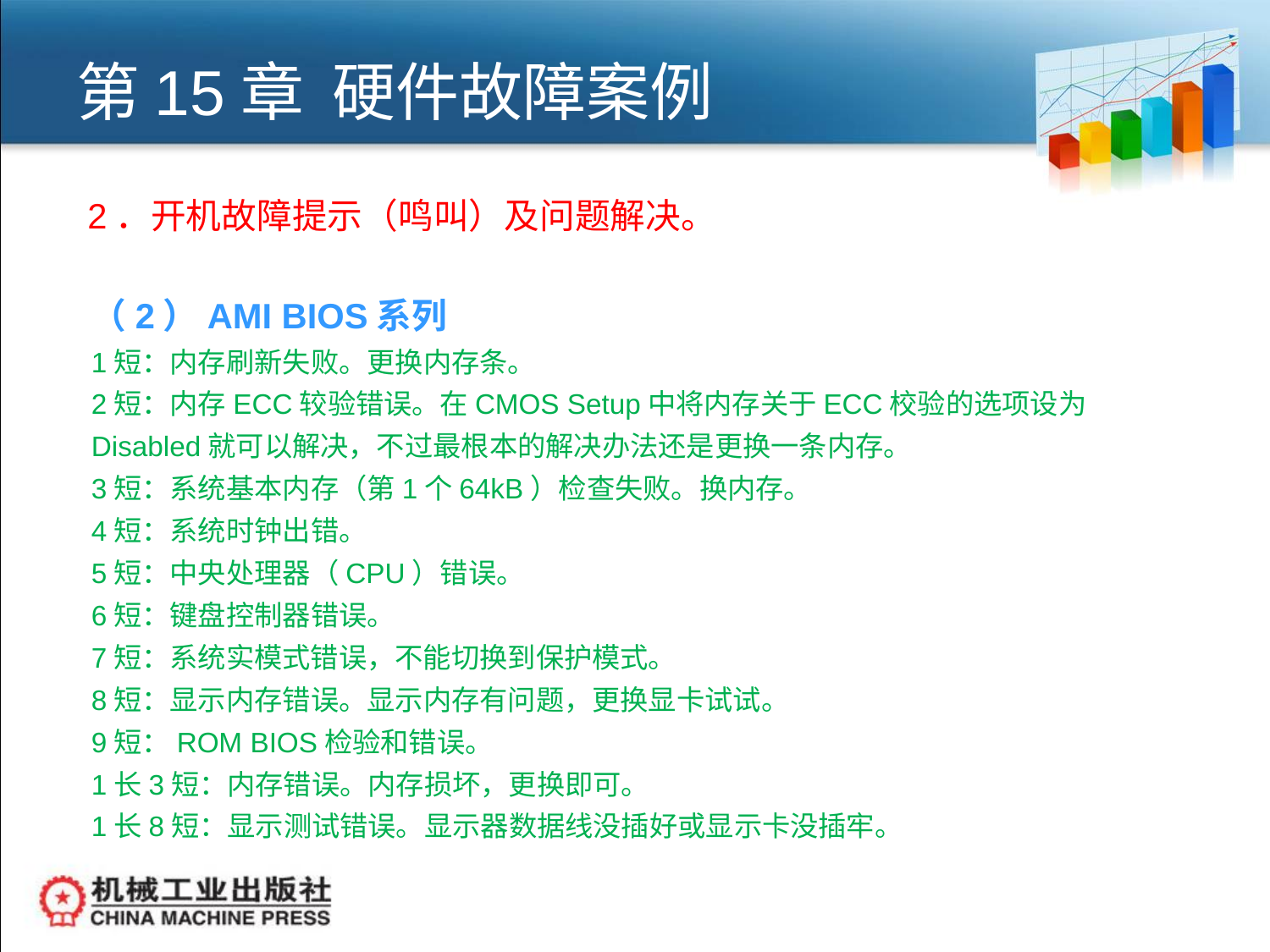

# 第15章  硬件故障案例
2．开机故障提示（鸣叫）及问题解决。
（2）AMI BIOS系列
1短：内存刷新失败。更换内存条。
2短：内存ECC较验错误。在CMOS Setup中将内存关于ECC校验的选项设为Disabled就可以解决，不过最根本的解决办法还是更换一条内存。
3短：系统基本内存（第1个64kB）检查失败。换内存。
4短：系统时钟出错。
5短：中央处理器（CPU）错误。
6短：键盘控制器错误。
7短：系统实模式错误，不能切换到保护模式。
8短：显示内存错误。显示内存有问题，更换显卡试试。
9短：ROM BIOS检验和错误。
1长3短：内存错误。内存损坏，更换即可。
1长8短：显示测试错误。显示器数据线没插好或显示卡没插牢。